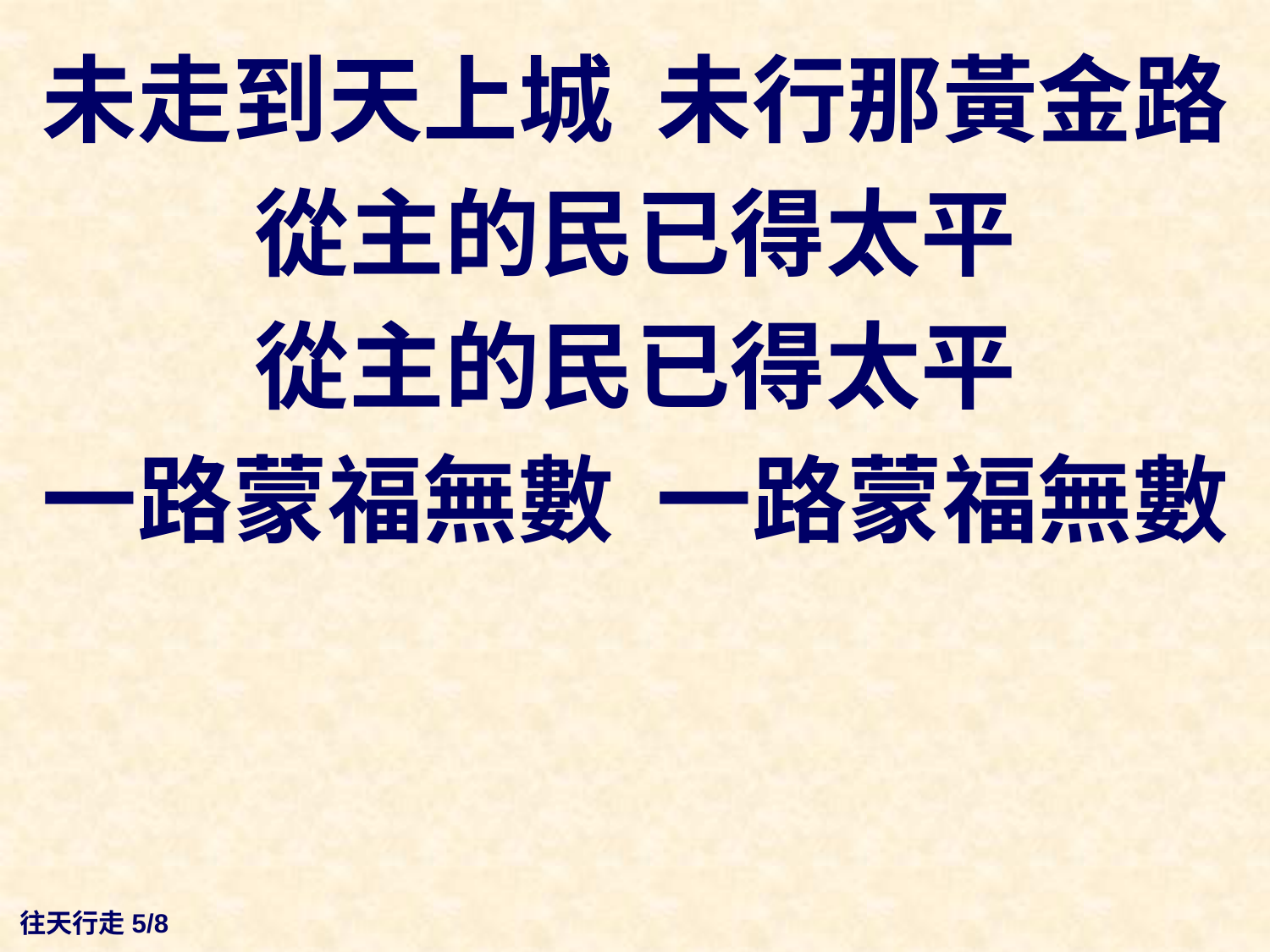

未走到天上城  未行那黃金路
從主的民已得太平
從主的民已得太平
一路蒙福無數  一路蒙福無數
往天行走5/8